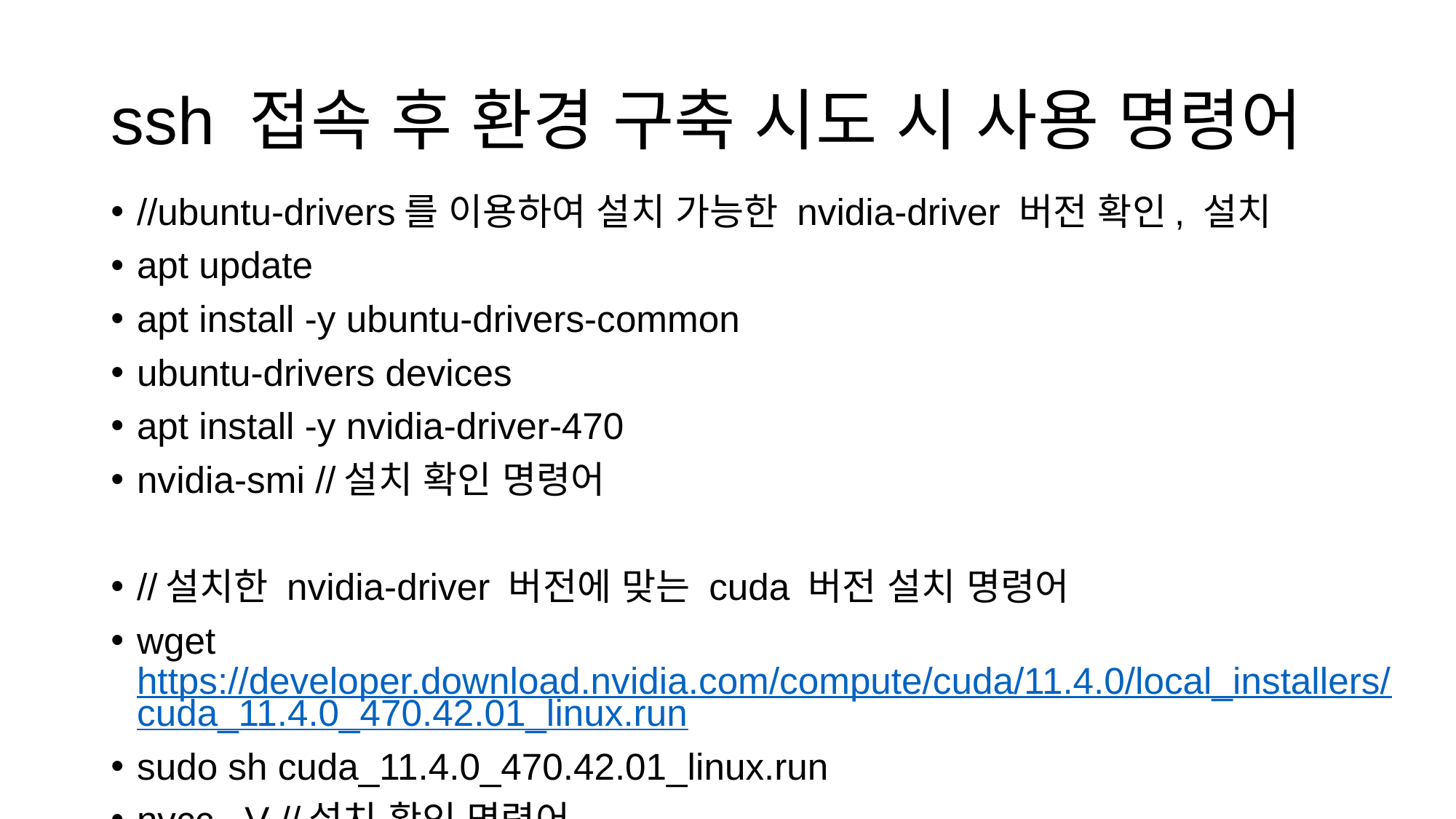

# ssh 접속 후 환경 구축 시도 시 사용 명령어
//ubuntu-drivers를 이용하여 설치 가능한 nvidia-driver 버전 확인, 설치
apt update
apt install -y ubuntu-drivers-common
ubuntu-drivers devices
apt install -y nvidia-driver-470
nvidia-smi //설치 확인 명령어

//설치한 nvidia-driver 버전에 맞는 cuda 버전 설치 명령어
wget https://developer.download.nvidia.com/compute/cuda/11.4.0/local_installers/cuda_11.4.0_470.42.01_linux.run
sudo sh cuda_11.4.0_470.42.01_linux.run
nvcc –V //설치 확인 명령어